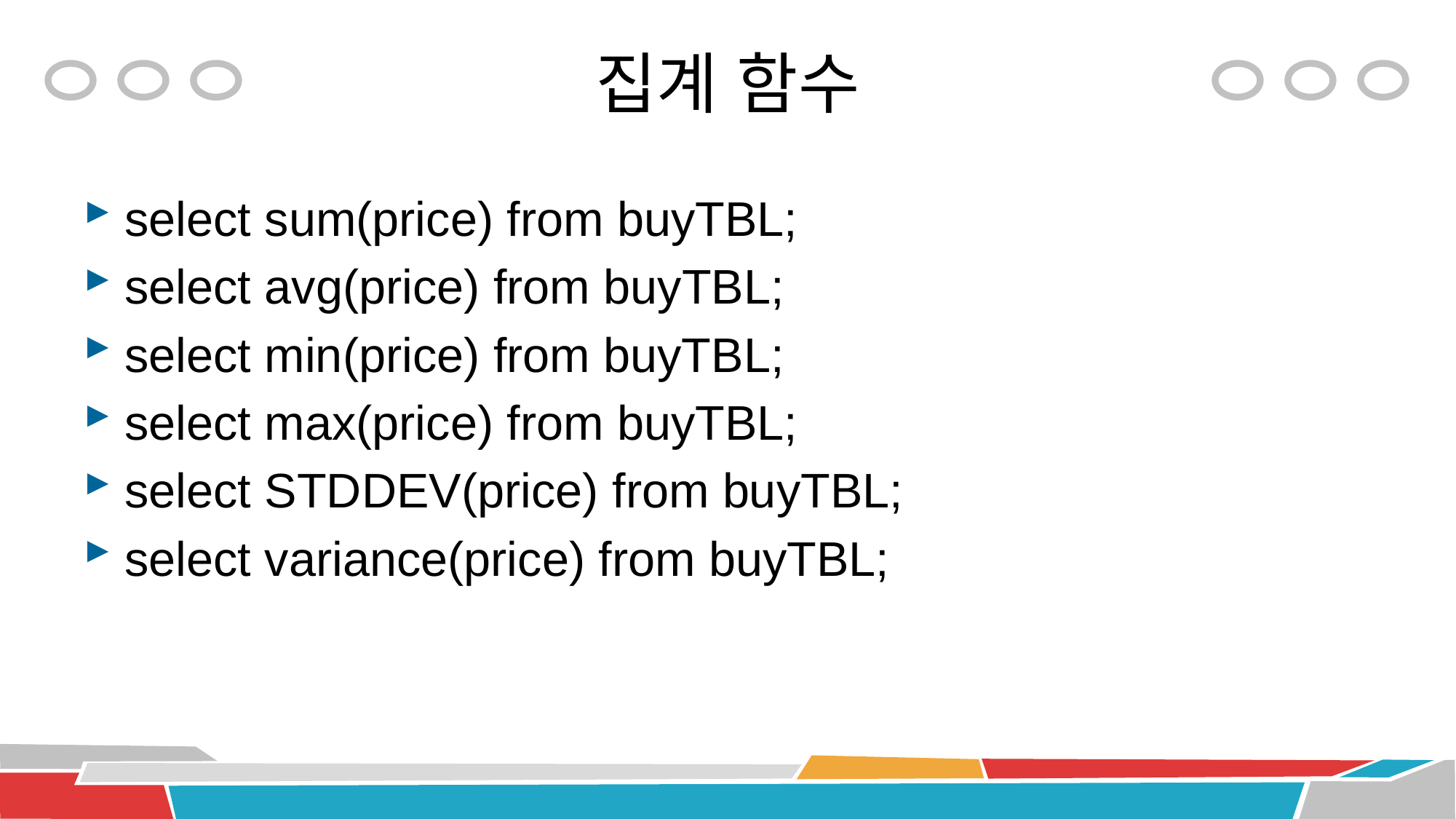

# 집계 함수
select sum(price) from buyTBL;
select avg(price) from buyTBL;
select min(price) from buyTBL;
select max(price) from buyTBL;
select STDDEV(price) from buyTBL;
select variance(price) from buyTBL;